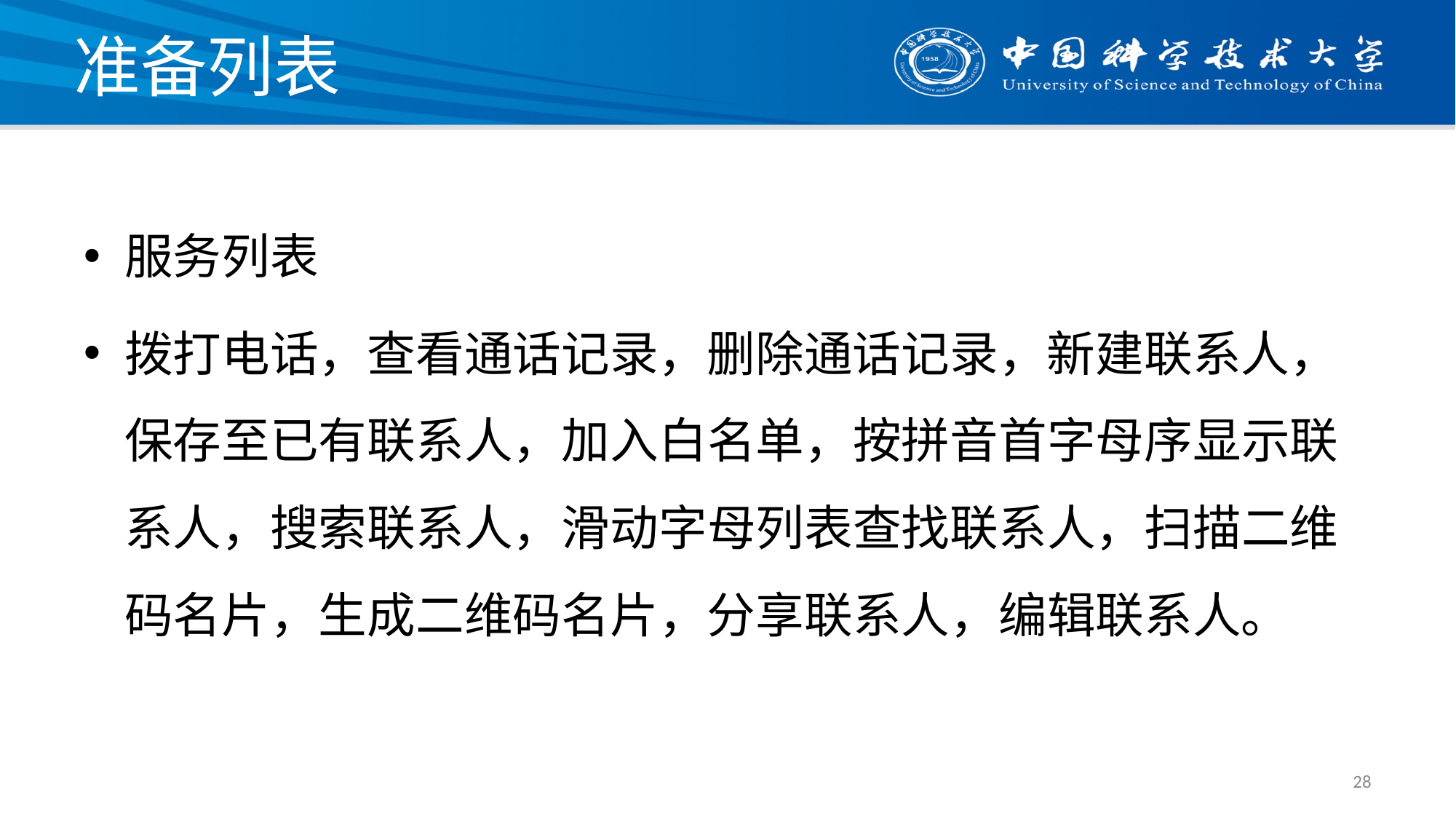

# 准备列表
服务列表
拨打电话，查看通话记录，删除通话记录，新建联系人，保存至已有联系人，加入白名单，按拼音首字母序显示联系人，搜索联系人，滑动字母列表查找联系人，扫描二维码名片，生成二维码名片，分享联系人，编辑联系人。

28